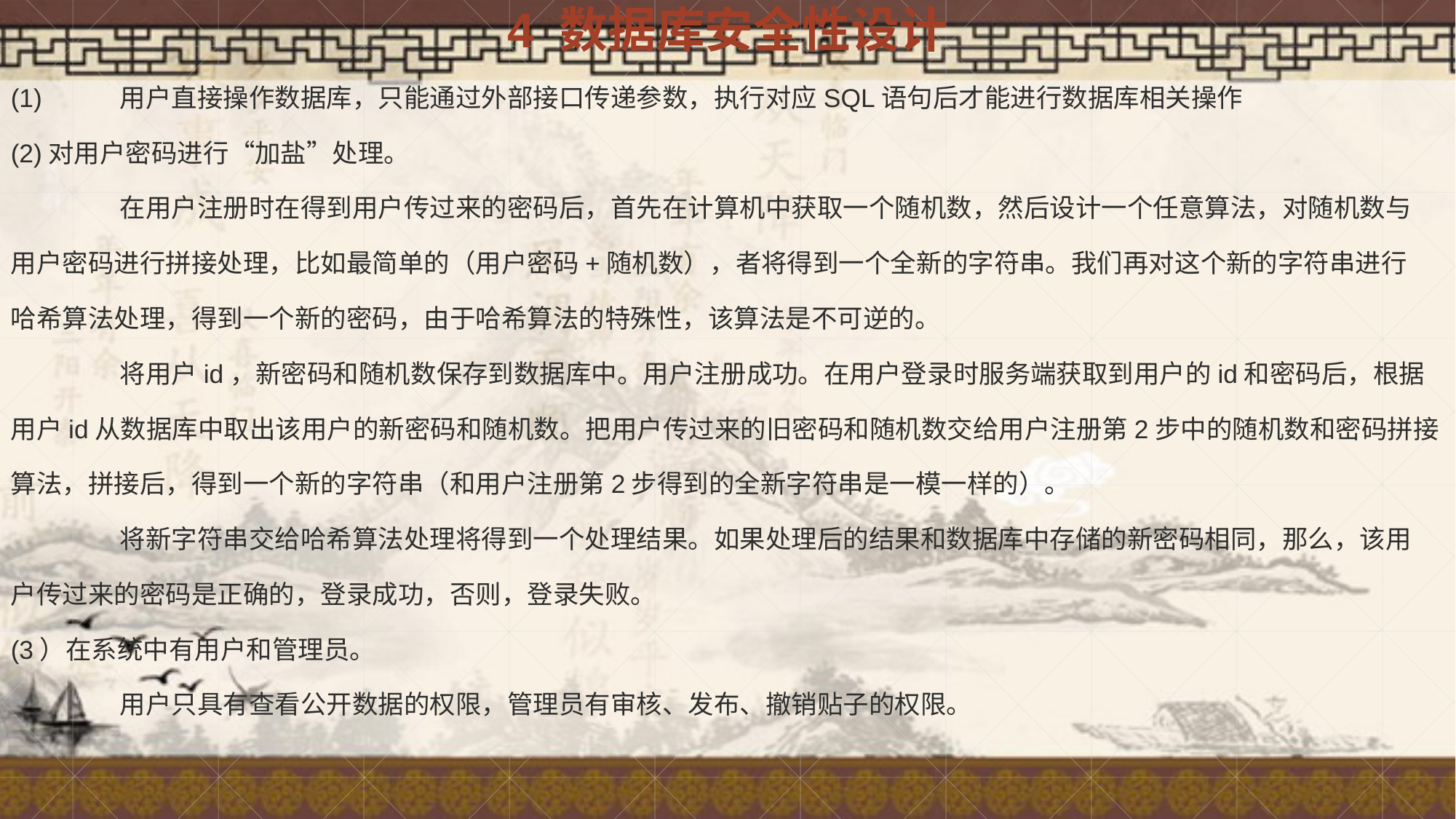

4 数据库安全性设计
(1)	用户直接操作数据库，只能通过外部接口传递参数，执行对应SQL语句后才能进行数据库相关操作
(2)对用户密码进行“加盐”处理。
	在用户注册时在得到用户传过来的密码后，首先在计算机中获取一个随机数，然后设计一个任意算法，对随机数与
用户密码进行拼接处理，比如最简单的（用户密码+随机数），者将得到一个全新的字符串。我们再对这个新的字符串进行
哈希算法处理，得到一个新的密码，由于哈希算法的特殊性，该算法是不可逆的。
	将用户id，新密码和随机数保存到数据库中。用户注册成功。在用户登录时服务端获取到用户的id和密码后，根据
用户id从数据库中取出该用户的新密码和随机数。把用户传过来的旧密码和随机数交给用户注册第2步中的随机数和密码拼接
算法，拼接后，得到一个新的字符串（和用户注册第2步得到的全新字符串是一模一样的）。
	将新字符串交给哈希算法处理将得到一个处理结果。如果处理后的结果和数据库中存储的新密码相同，那么，该用
户传过来的密码是正确的，登录成功，否则，登录失败。
(3）在系统中有用户和管理员。
	用户只具有查看公开数据的权限，管理员有审核、发布、撤销贴子的权限。